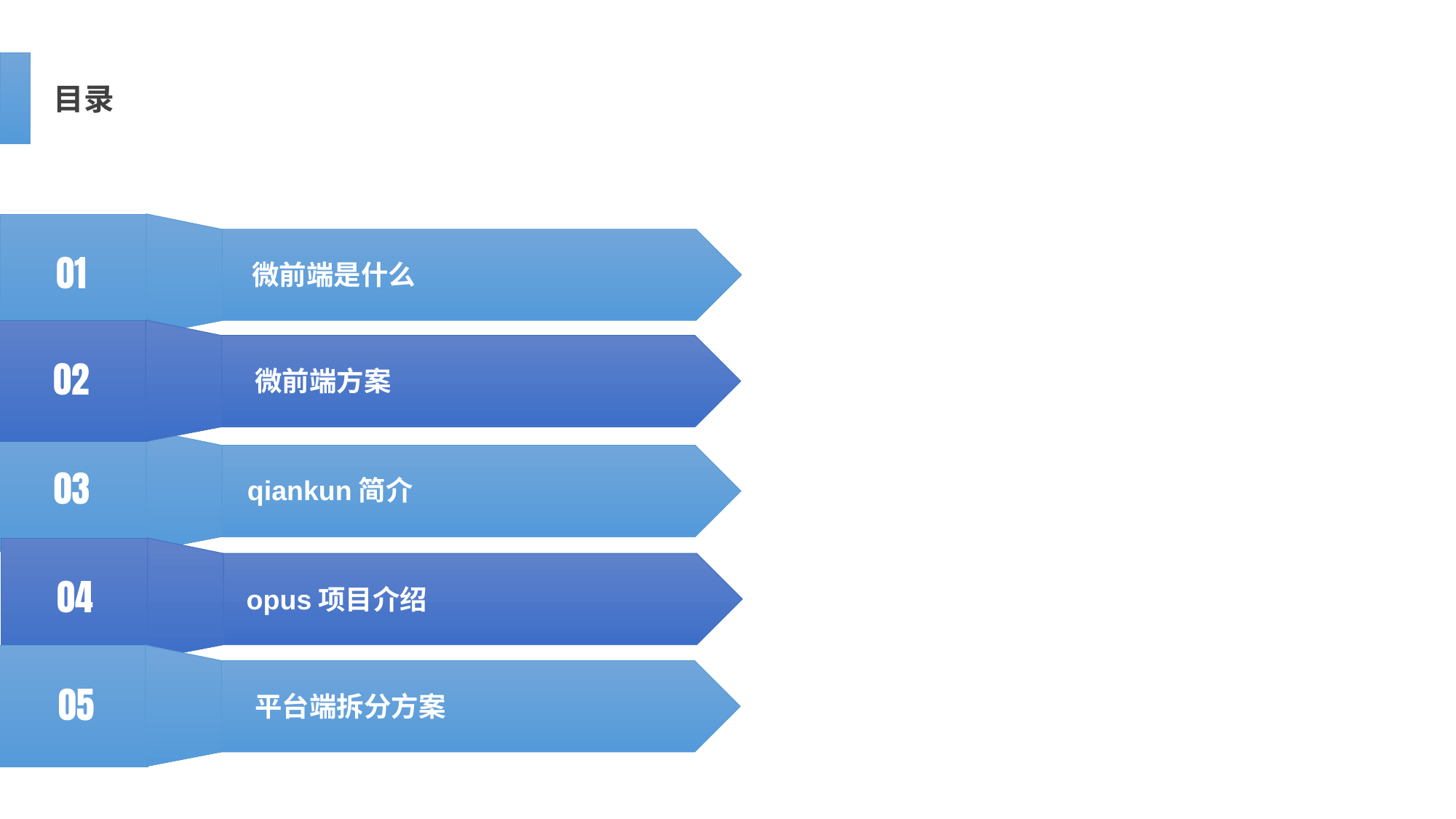

目录

01
微前端是什么

02
微前端方案

03
qiankun简介

04
opus项目介绍

05
平台端拆分方案